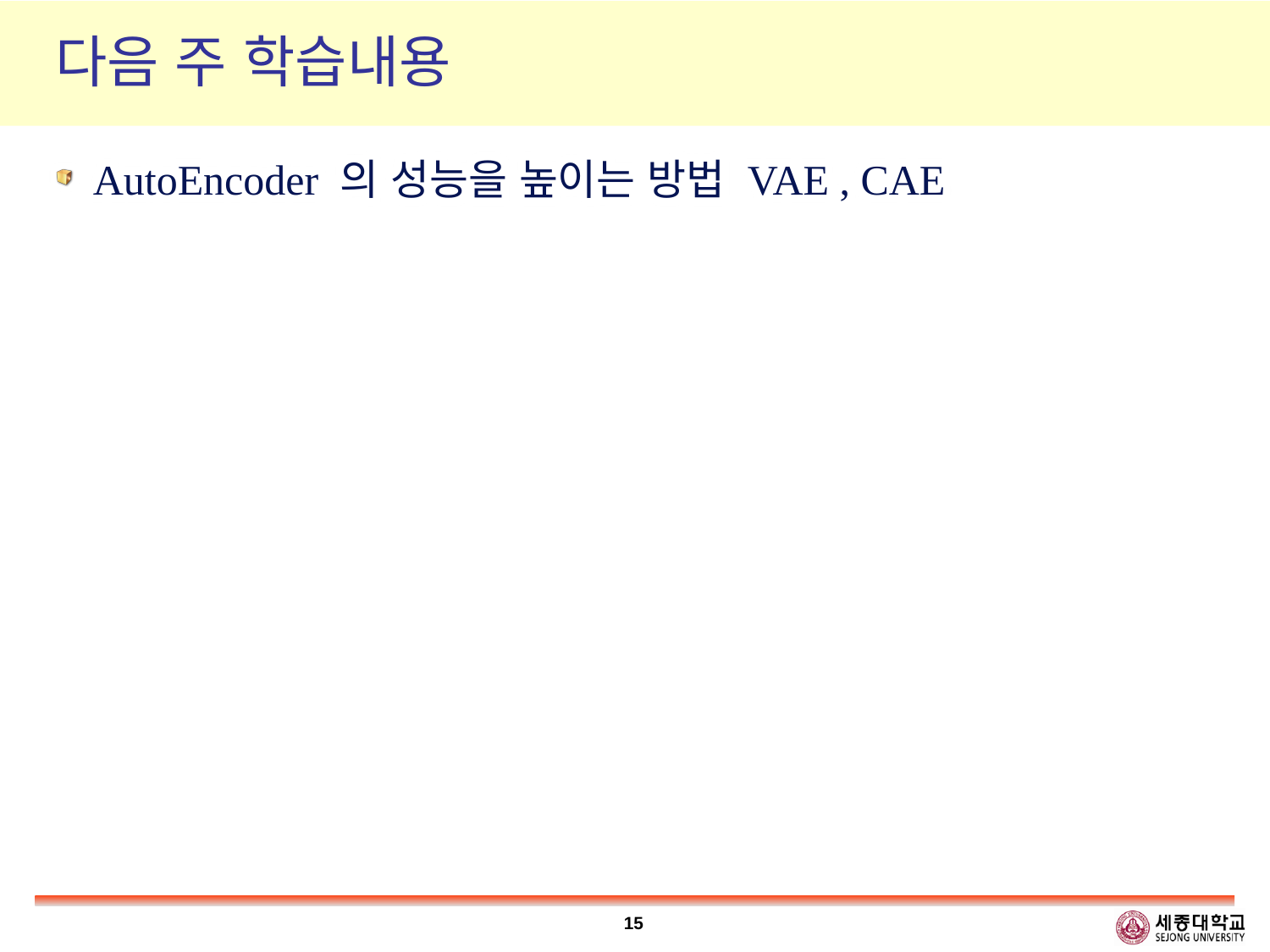

# 다음 주 학습내용
AutoEncoder 의 성능을 높이는 방법 VAE , CAE

15